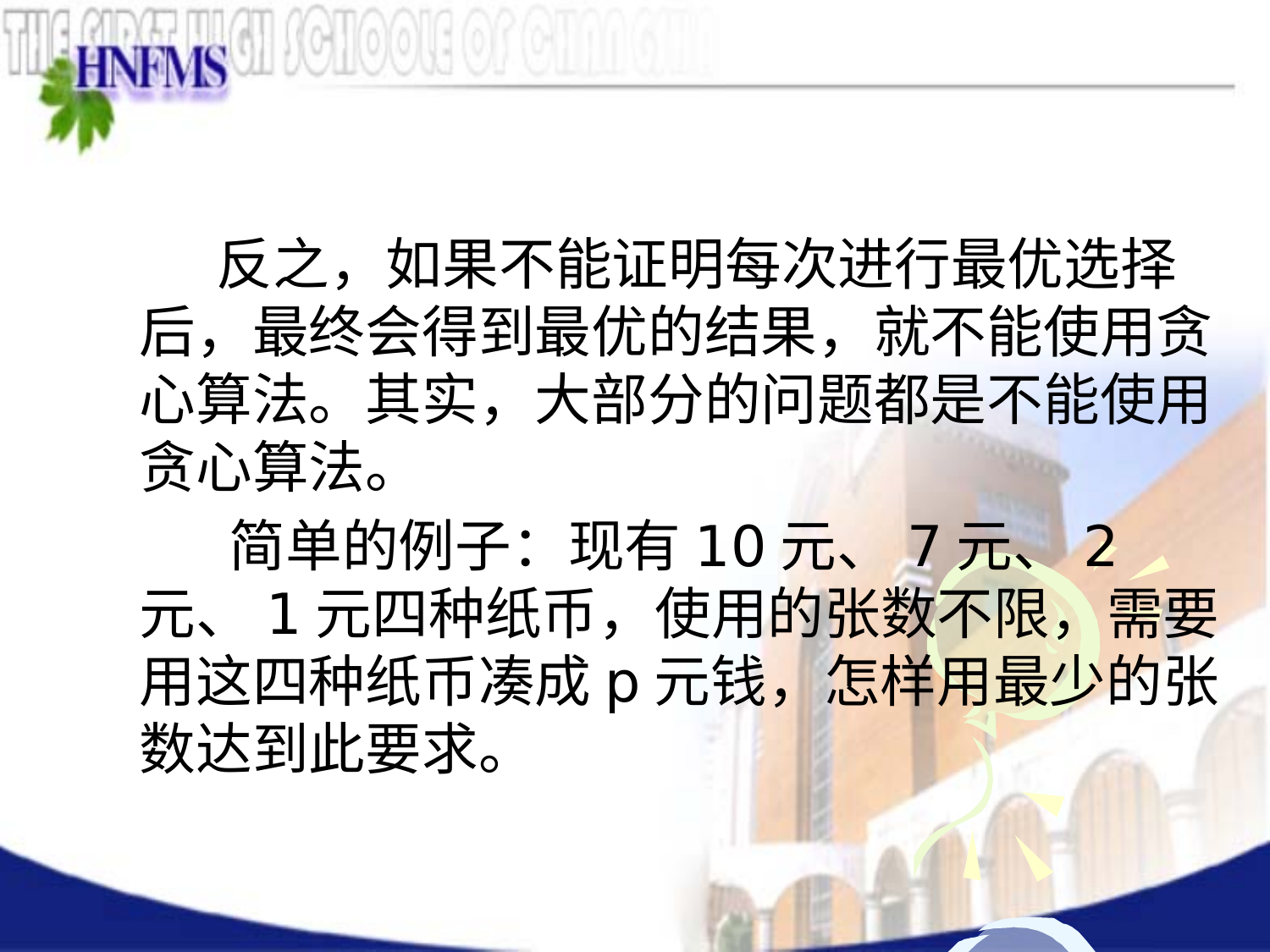

反之，如果不能证明每次进行最优选择后，最终会得到最优的结果，就不能使用贪心算法。其实，大部分的问题都是不能使用贪心算法。
      简单的例子：现有10元、7元、2元、1元四种纸币，使用的张数不限，需要用这四种纸币凑成p元钱，怎样用最少的张数达到此要求。